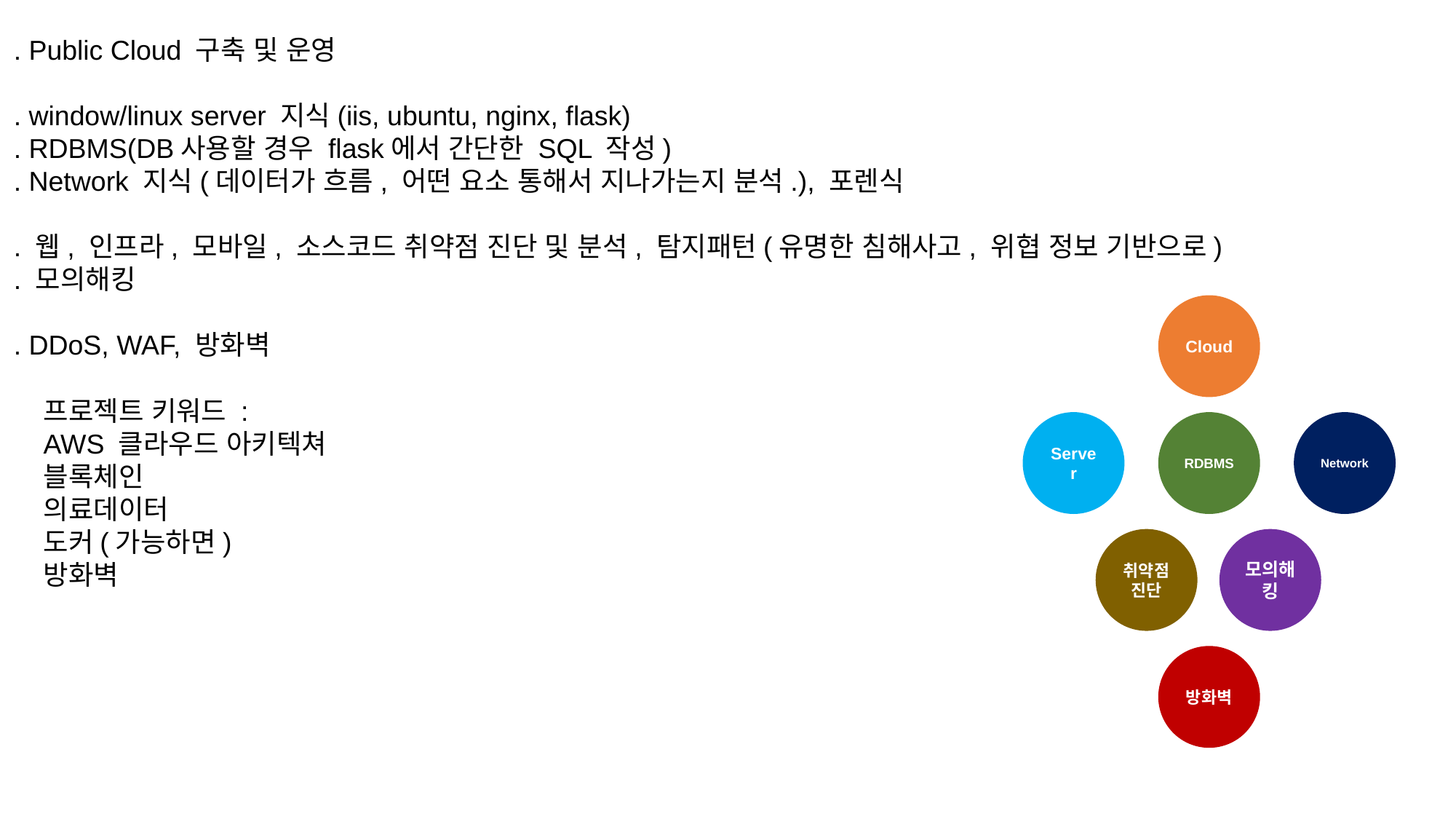

. Public Cloud 구축 및 운영

. window/linux server 지식(iis, ubuntu, nginx, flask)
. RDBMS(DB사용할 경우 flask에서 간단한 SQL 작성)
. Network 지식(데이터가 흐름, 어떤 요소 통해서 지나가는지 분석.), 포렌식

. 웹, 인프라, 모바일, 소스코드 취약점 진단 및 분석, 탐지패턴(유명한 침해사고, 위협 정보 기반으로)
. 모의해킹

. DDoS, WAF, 방화벽
Cloud
프로젝트 키워드 :
AWS 클라우드 아키텍쳐
블록체인
의료데이터
도커(가능하면)
방화벽
RDBMS
Server
Network
취약점 진단
모의해킹
방화벽